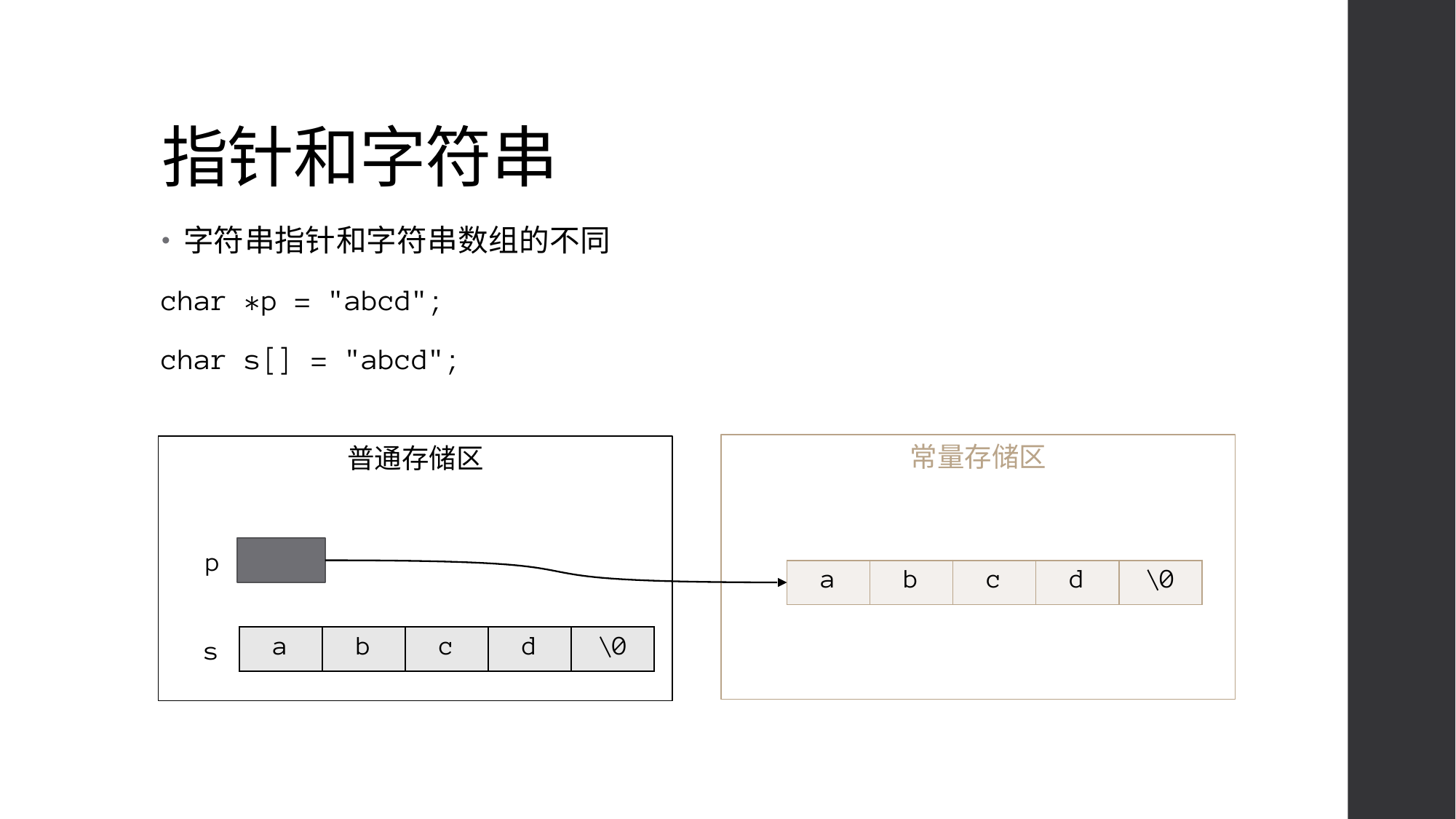

# 指针和字符串
字符串指针和字符串数组的不同
char *p = "abcd";
char s[] = "abcd";

常量存储区
普通存储区
p

| a | b | c | d | \0 |
| --- | --- | --- | --- | --- |
s
| a | b | c | d | \0 |
| --- | --- | --- | --- | --- |